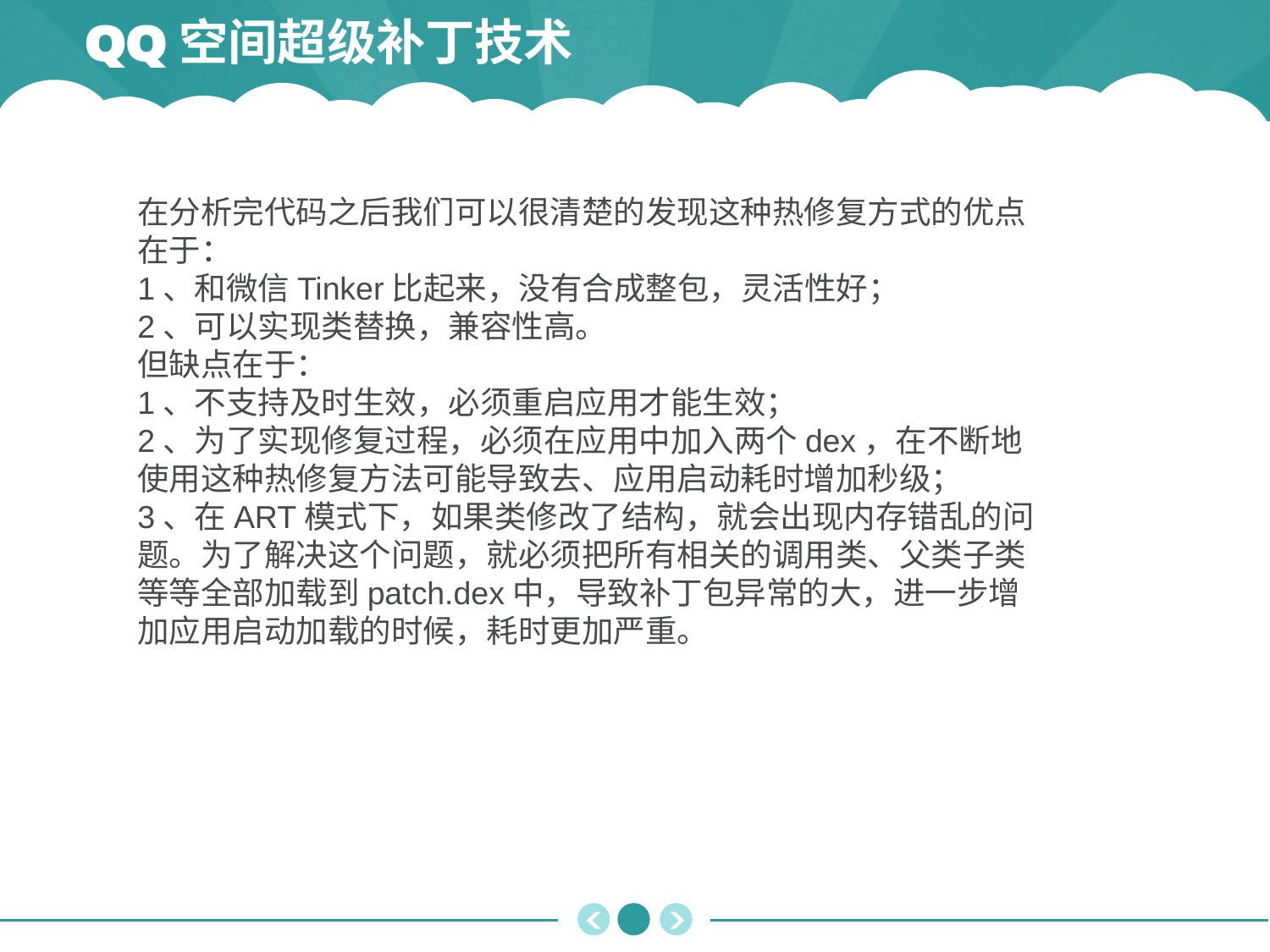

QQ空间超级补丁技术
在分析完代码之后我们可以很清楚的发现这种热修复方式的优点在于：
1、和微信Tinker比起来，没有合成整包，灵活性好；
2、可以实现类替换，兼容性高。
但缺点在于：
1、不支持及时生效，必须重启应用才能生效；
2、为了实现修复过程，必须在应用中加入两个dex，在不断地使用这种热修复方法可能导致去、应用启动耗时增加秒级；
3、在ART模式下，如果类修改了结构，就会出现内存错乱的问题。为了解决这个问题，就必须把所有相关的调用类、父类子类等等全部加载到patch.dex中，导致补丁包异常的大，进一步增加应用启动加载的时候，耗时更加严重。